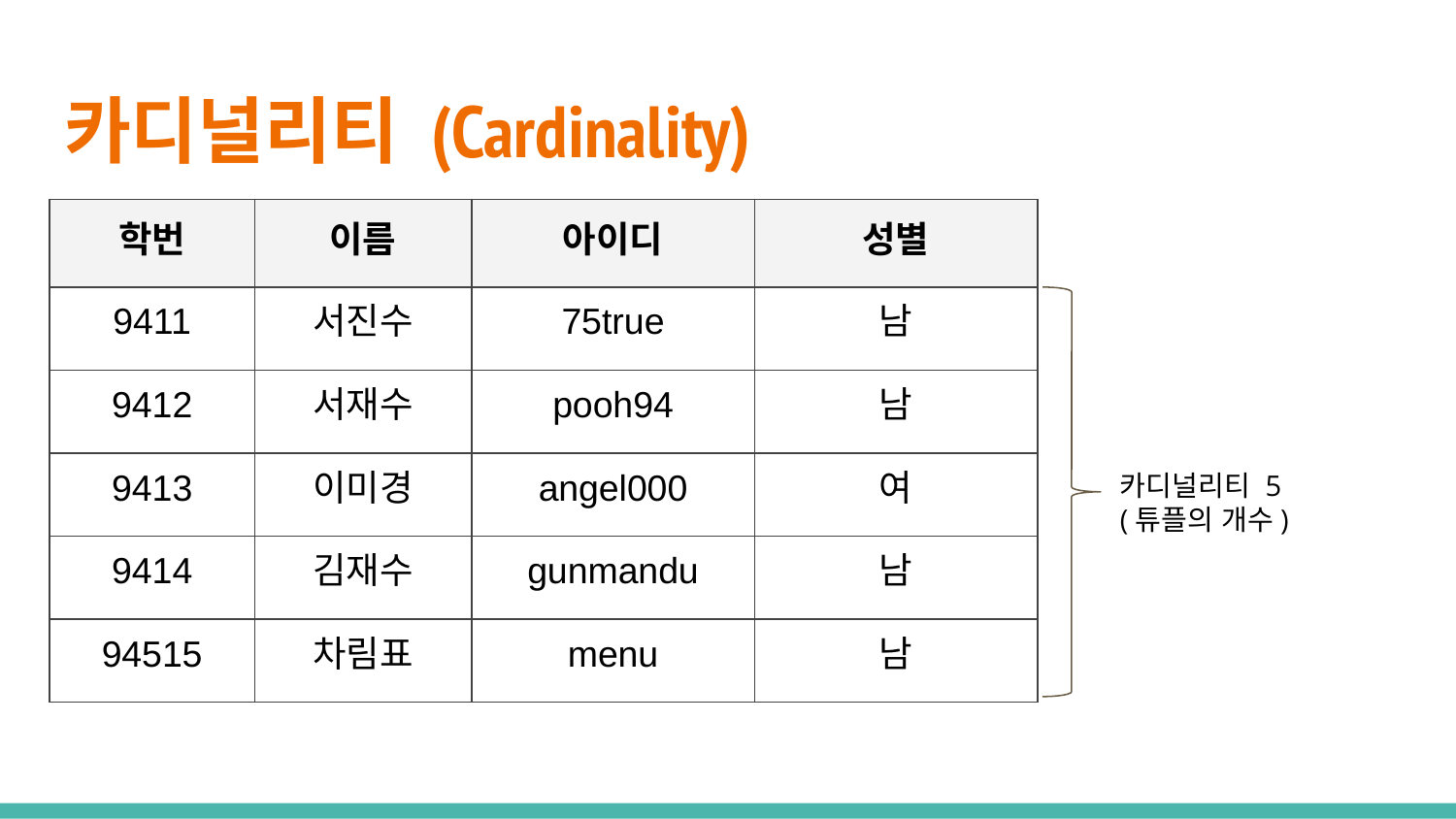

# 카디널리티 (Cardinality)
| 학번 | 이름 | 아이디 | 성별 |
| --- | --- | --- | --- |
| 9411 | 서진수 | 75true | 남 |
| 9412 | 서재수 | pooh94 | 남 |
| 9413 | 이미경 | angel000 | 여 |
| 9414 | 김재수 | gunmandu | 남 |
| 94515 | 차림표 | menu | 남 |

카디널리티 5
(튜플의 개수)